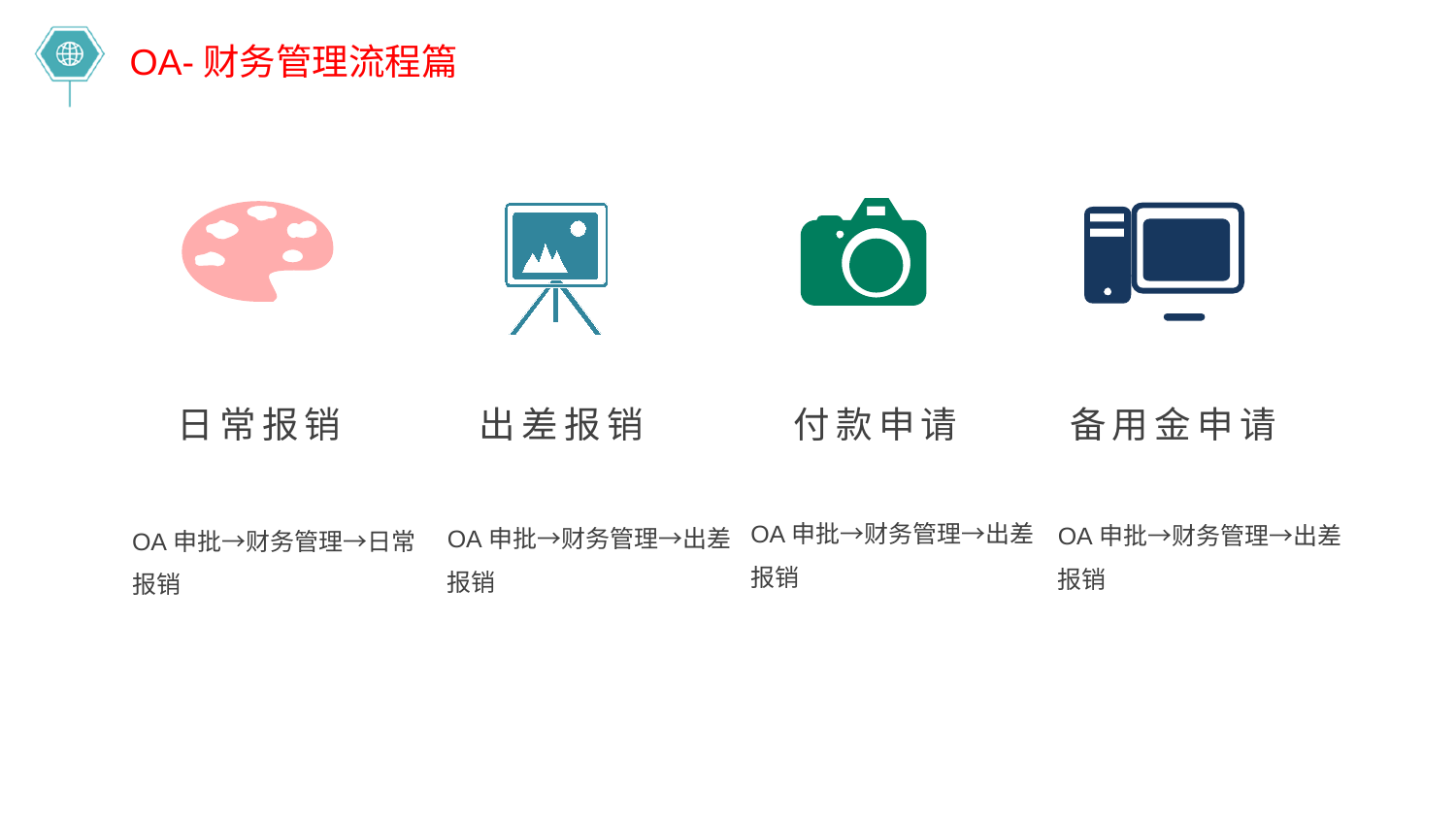

OA-财务管理流程篇

日常报销
出差报销
付款申请
备用金申请
OA申批→财务管理→出差报销
OA申批→财务管理→出差报销

OA申批→财务管理→出差报销

OA申批→财务管理→日常报销